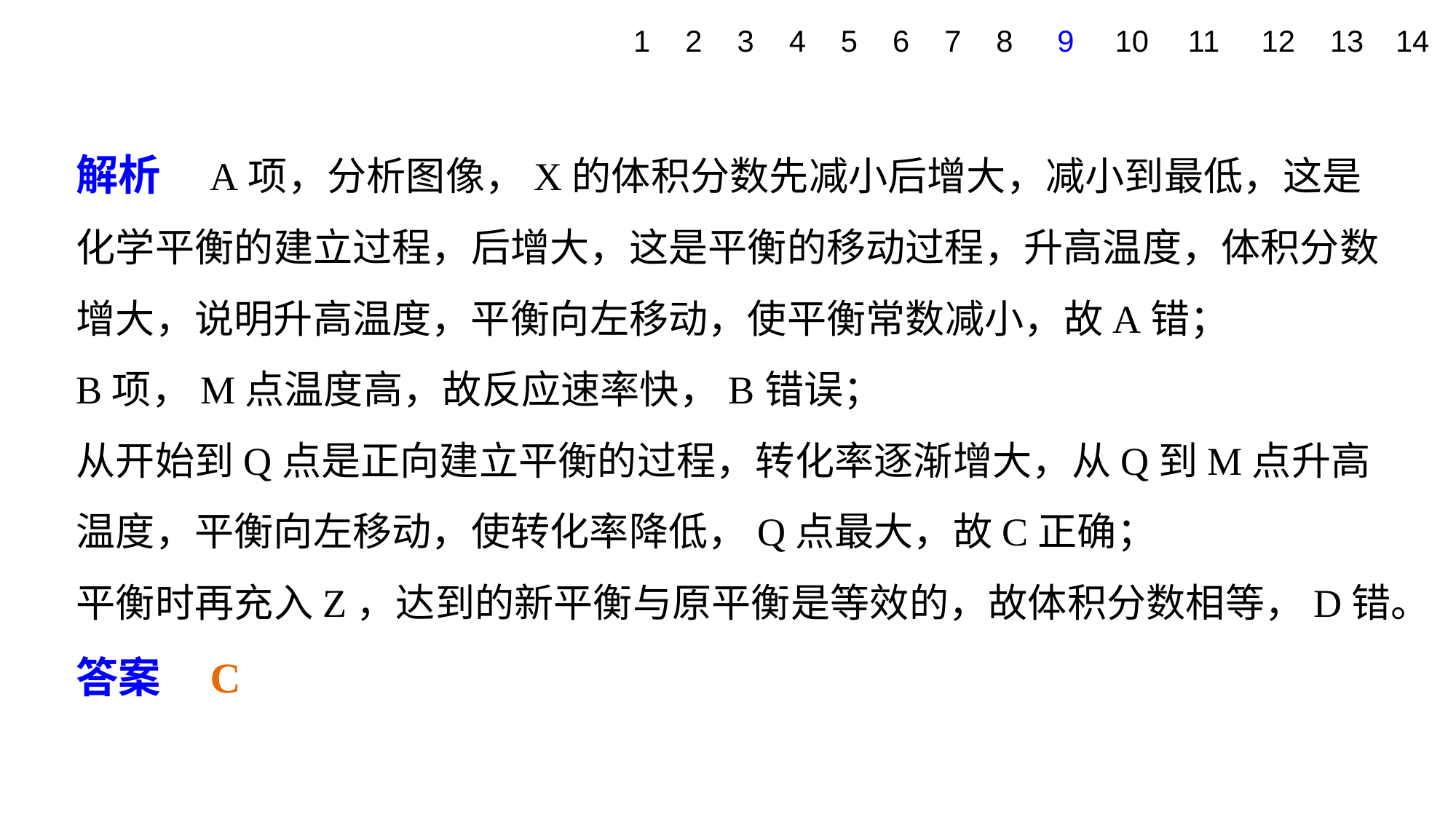

1
2
3
4
5
6
7
8
9
10
11
12
13
14
解析　A项，分析图像，X的体积分数先减小后增大，减小到最低，这是化学平衡的建立过程，后增大，这是平衡的移动过程，升高温度，体积分数增大，说明升高温度，平衡向左移动，使平衡常数减小，故A错；
B项，M点温度高，故反应速率快，B错误；
从开始到Q点是正向建立平衡的过程，转化率逐渐增大，从Q到M点升高温度，平衡向左移动，使转化率降低，Q点最大，故C正确；
平衡时再充入Z，达到的新平衡与原平衡是等效的，故体积分数相等，D错。
答案　C